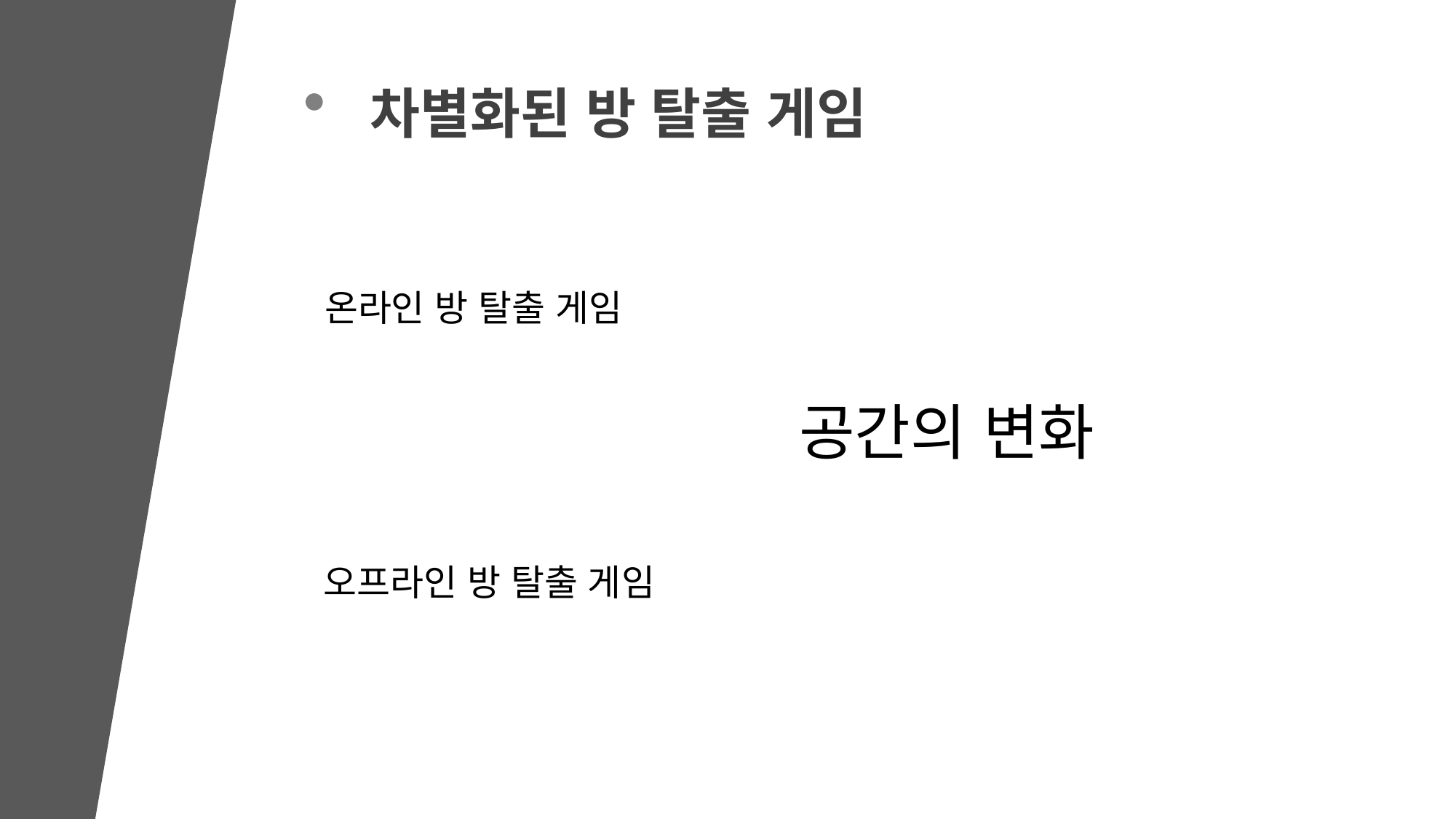

차별화된 방 탈출 게임

온라인 방 탈출 게임
공간의 변화
오프라인 방 탈출 게임